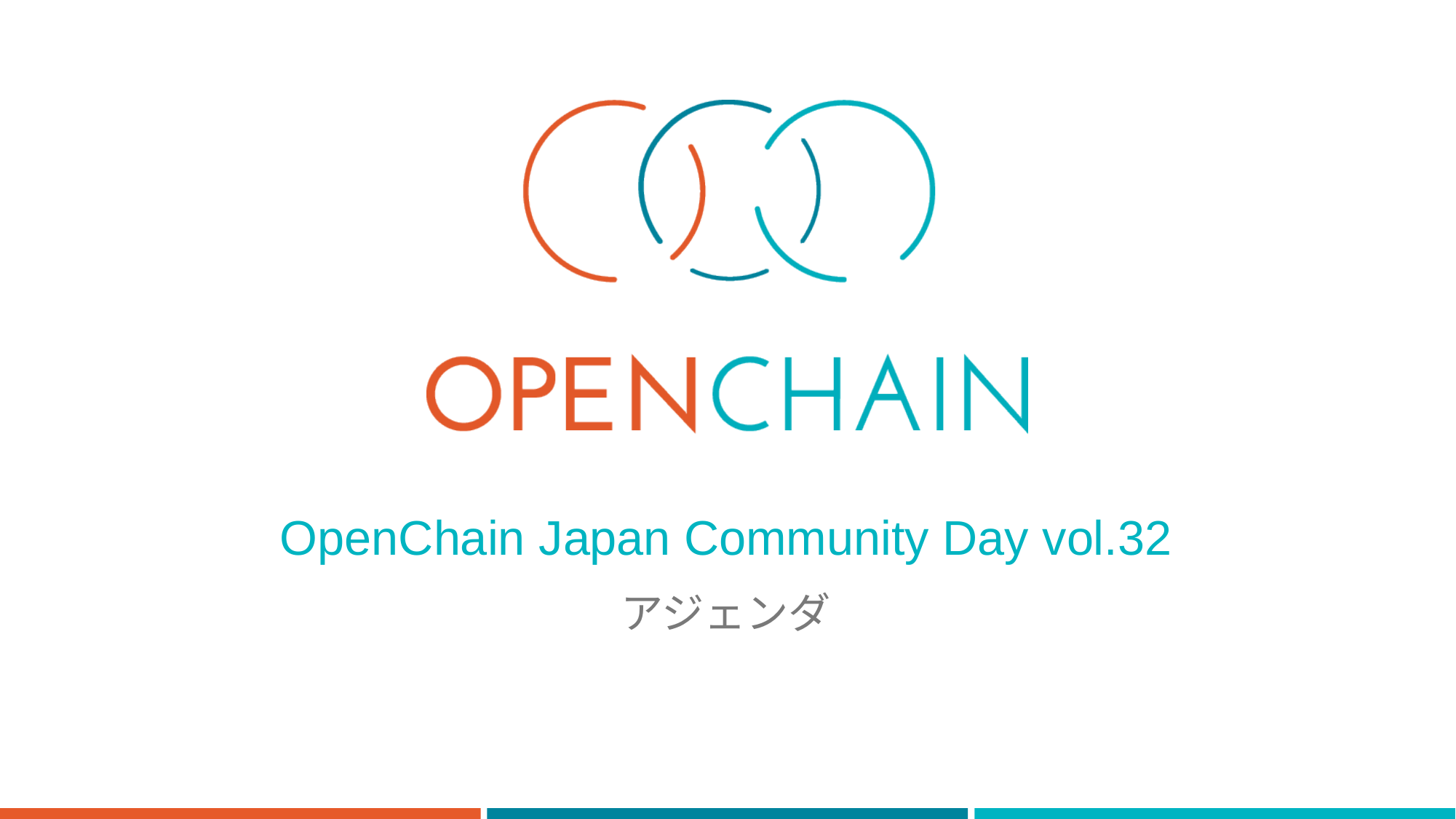

# OpenChain Japan Community Day vol.32
アジェンダ